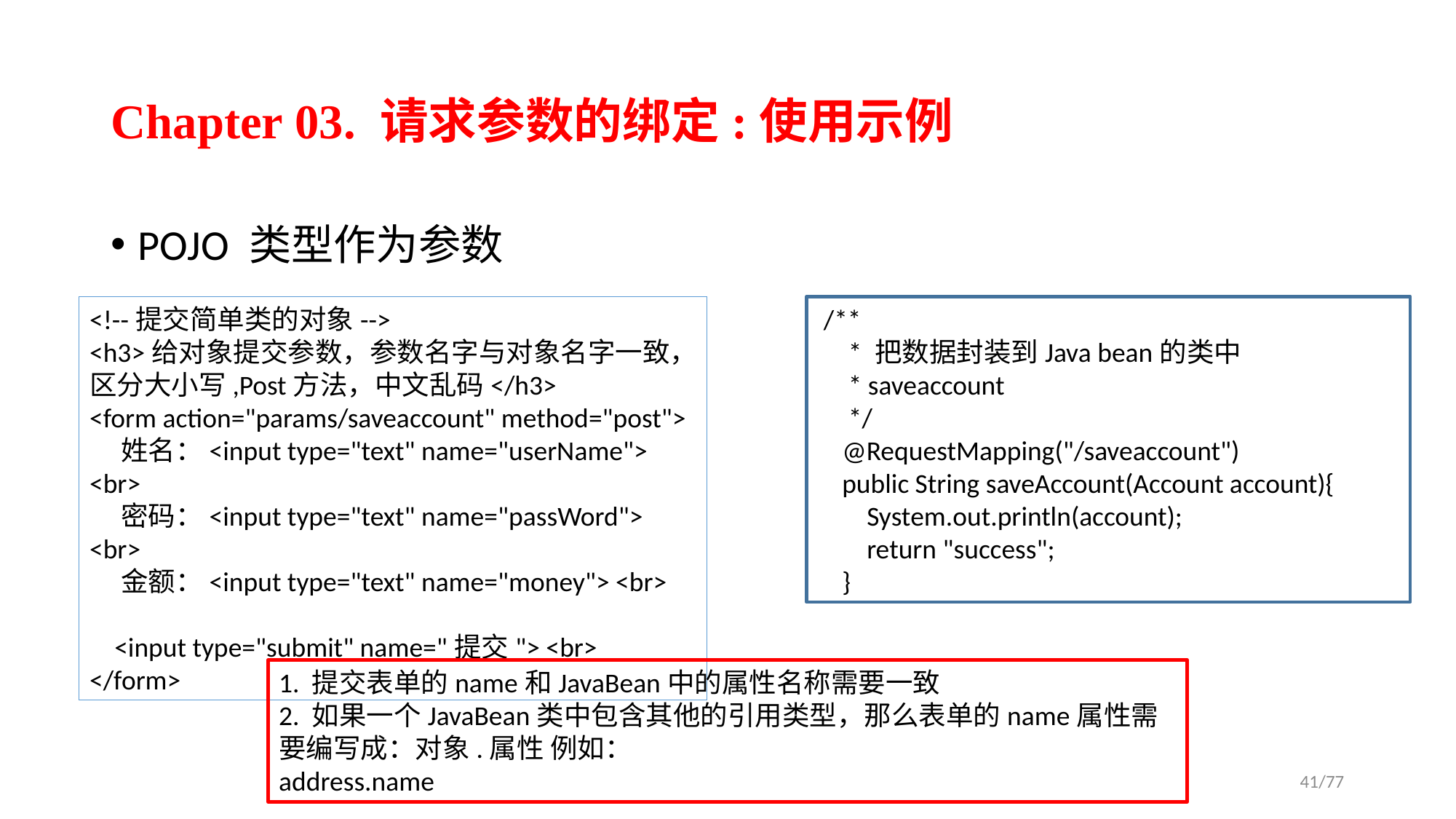

# Chapter 03. 请求参数的绑定:使用示例
POJO 类型作为参数
<!--提交简单类的对象-->
<h3>给对象提交参数，参数名字与对象名字一致，区分大小写,Post方法，中文乱码</h3>
<form action="params/saveaccount" method="post">
    姓名：<input type="text" name="userName"> <br>
    密码：<input type="text" name="passWord"> <br>
    金额：<input type="text" name="money"> <br>

    <input type="submit" name="提交"> <br>
</form>
 /**
     * 把数据封装到Java bean的类中
     * saveaccount
     */
    @RequestMapping("/saveaccount")
    public String saveAccount(Account account){
        System.out.println(account);
        return "success";
    }
1. 提交表单的name和JavaBean中的属性名称需要一致
2. 如果一个JavaBean类中包含其他的引用类型，那么表单的name属性需要编写成：对象.属性 例如：
address.name
41